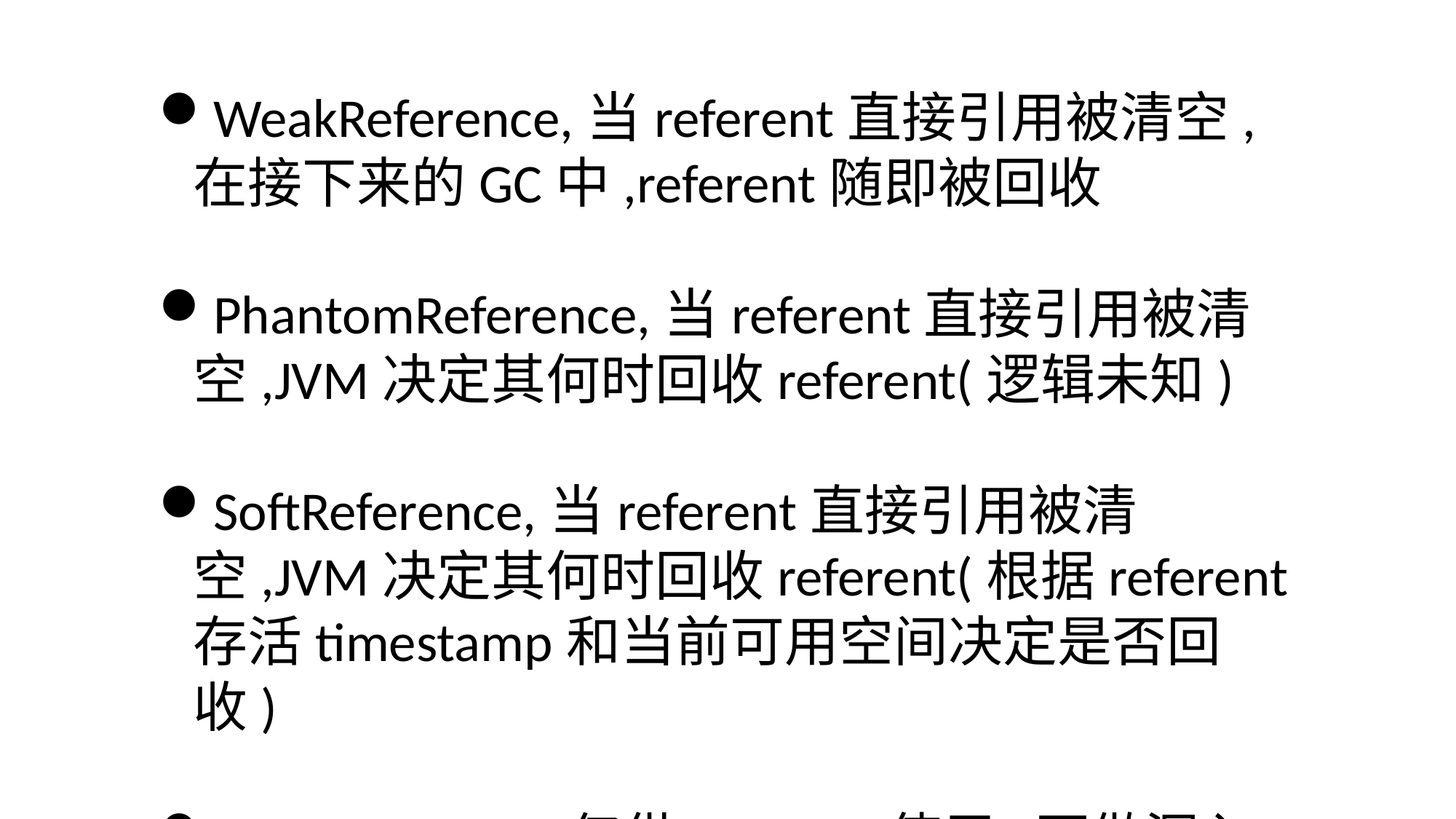

WeakReference,当referent直接引用被清空,在接下来的GC中,referent随即被回收

PhantomReference,当referent直接引用被清空,JVM决定其何时回收referent(逻辑未知)

SoftReference,当referent直接引用被清空,JVM决定其何时回收referent(根据referent存活timestamp和当前可用空间决定是否回收)

FinalReference,仅供Finalizer使用,不做深入